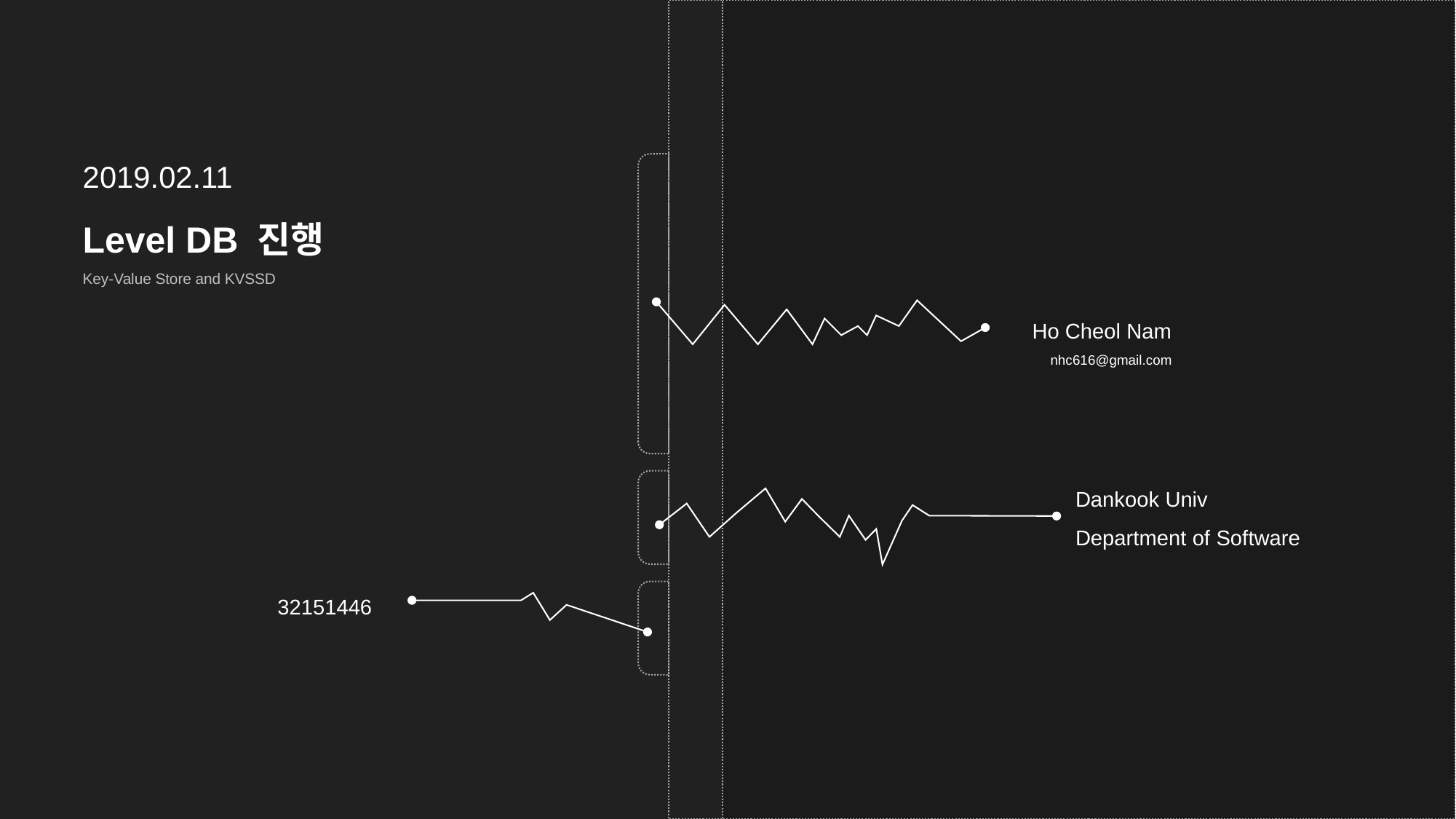

2019.02.11
Level DB 진행
Key-Value Store and KVSSD

Ho Cheol Nam
nhc616@gmail.com

Dankook Univ
Department of Software

32151446